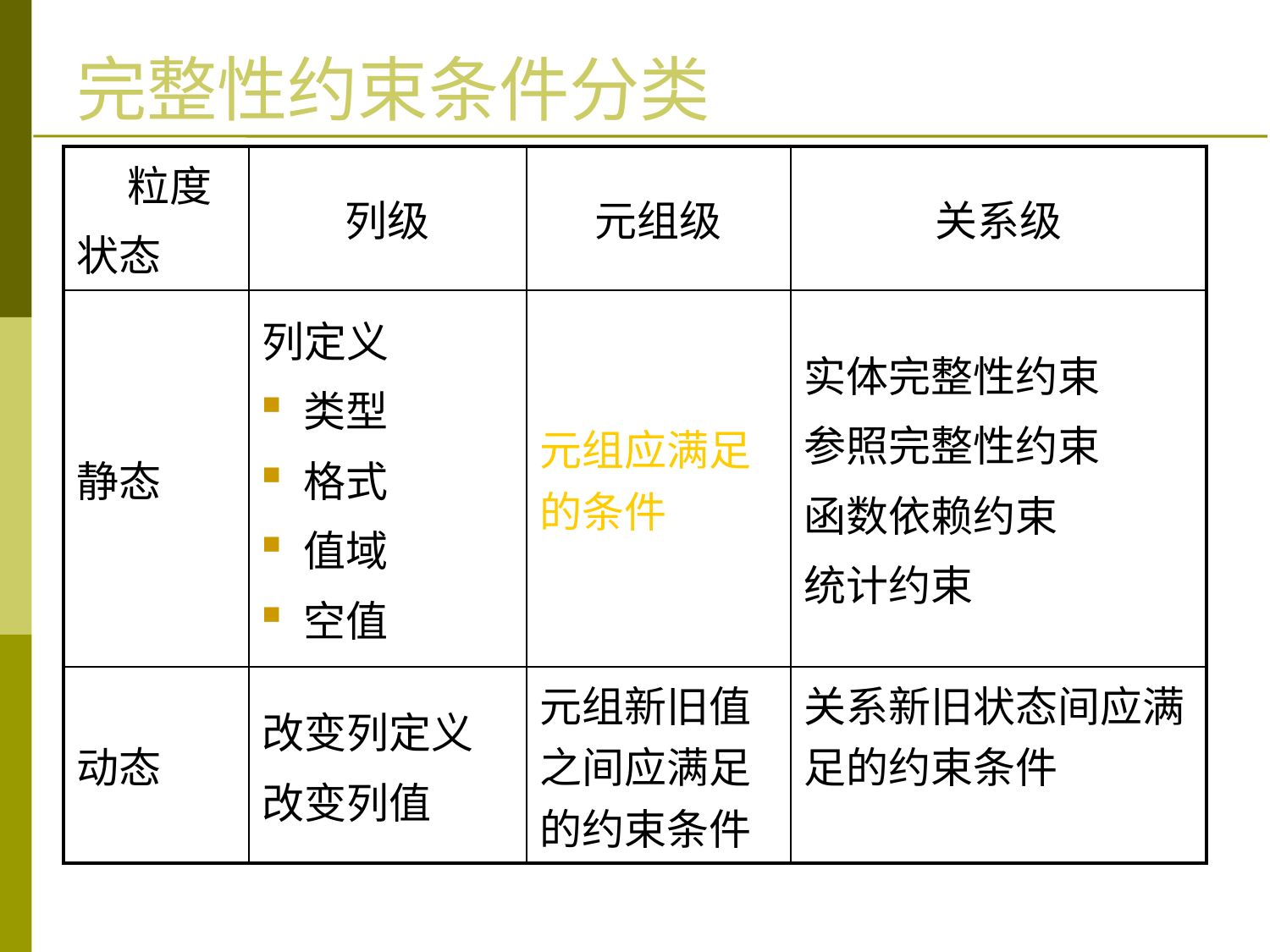

# 完整性约束条件分类
| 粒度 状态 | 列级 | 元组级 | 关系级 |
| --- | --- | --- | --- |
| 静态 | 列定义 类型 格式 值域 空值 | 元组应满足的条件 | 实体完整性约束 参照完整性约束 函数依赖约束 统计约束 |
| 动态 | 改变列定义 改变列值 | 元组新旧值之间应满足的约束条件 | 关系新旧状态间应满足的约束条件 |